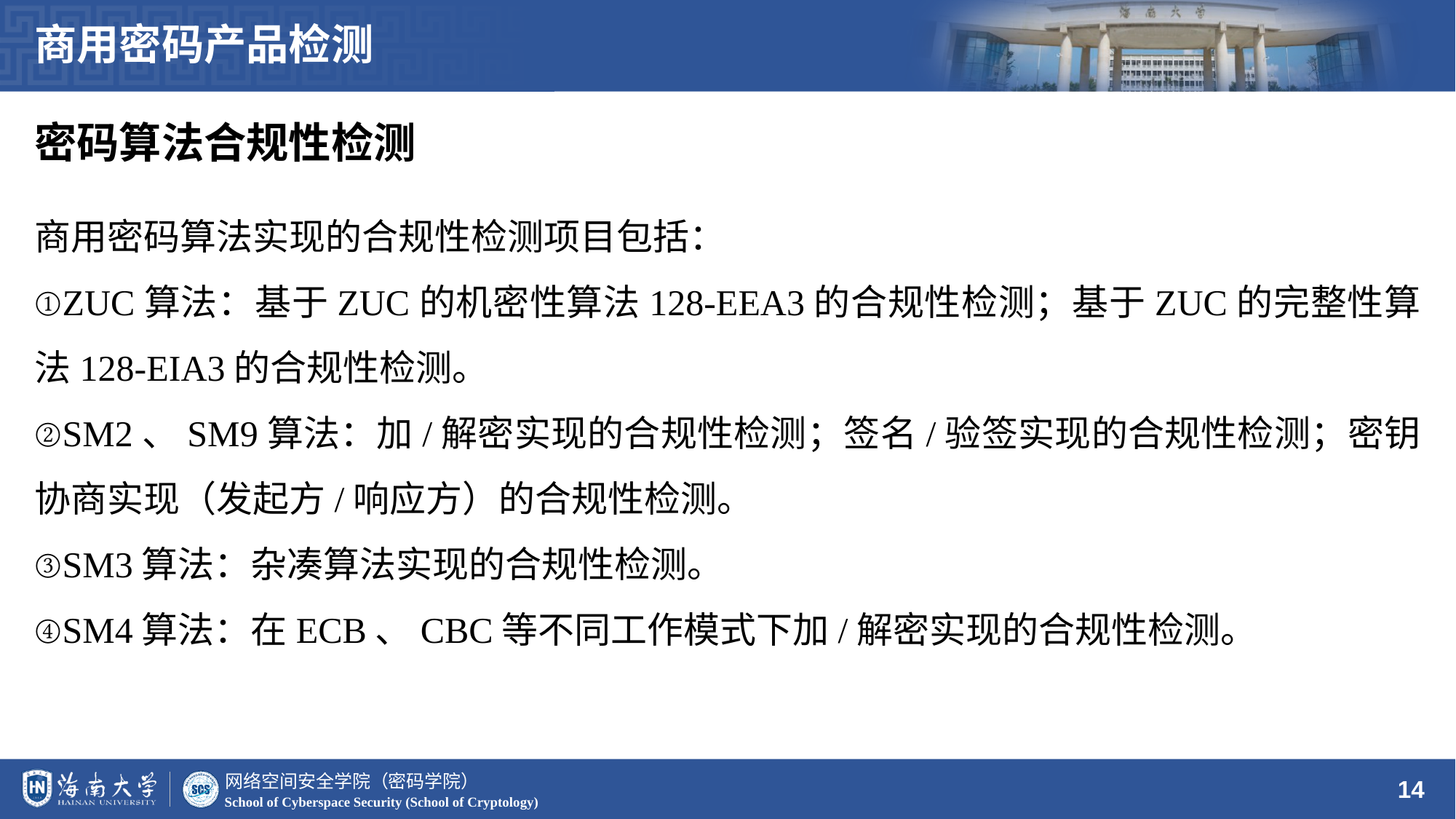

商用密码产品检测
密码算法合规性检测
商用密码算法实现的合规性检测项目包括：
①ZUC算法：基于ZUC的机密性算法128-EEA3的合规性检测；基于ZUC的完整性算法128-EIA3的合规性检测。
②SM2、SM9算法：加/解密实现的合规性检测；签名/验签实现的合规性检测；密钥协商实现（发起方/响应方）的合规性检测。
③SM3算法：杂凑算法实现的合规性检测。
④SM4算法：在ECB、CBC等不同工作模式下加/解密实现的合规性检测。

14